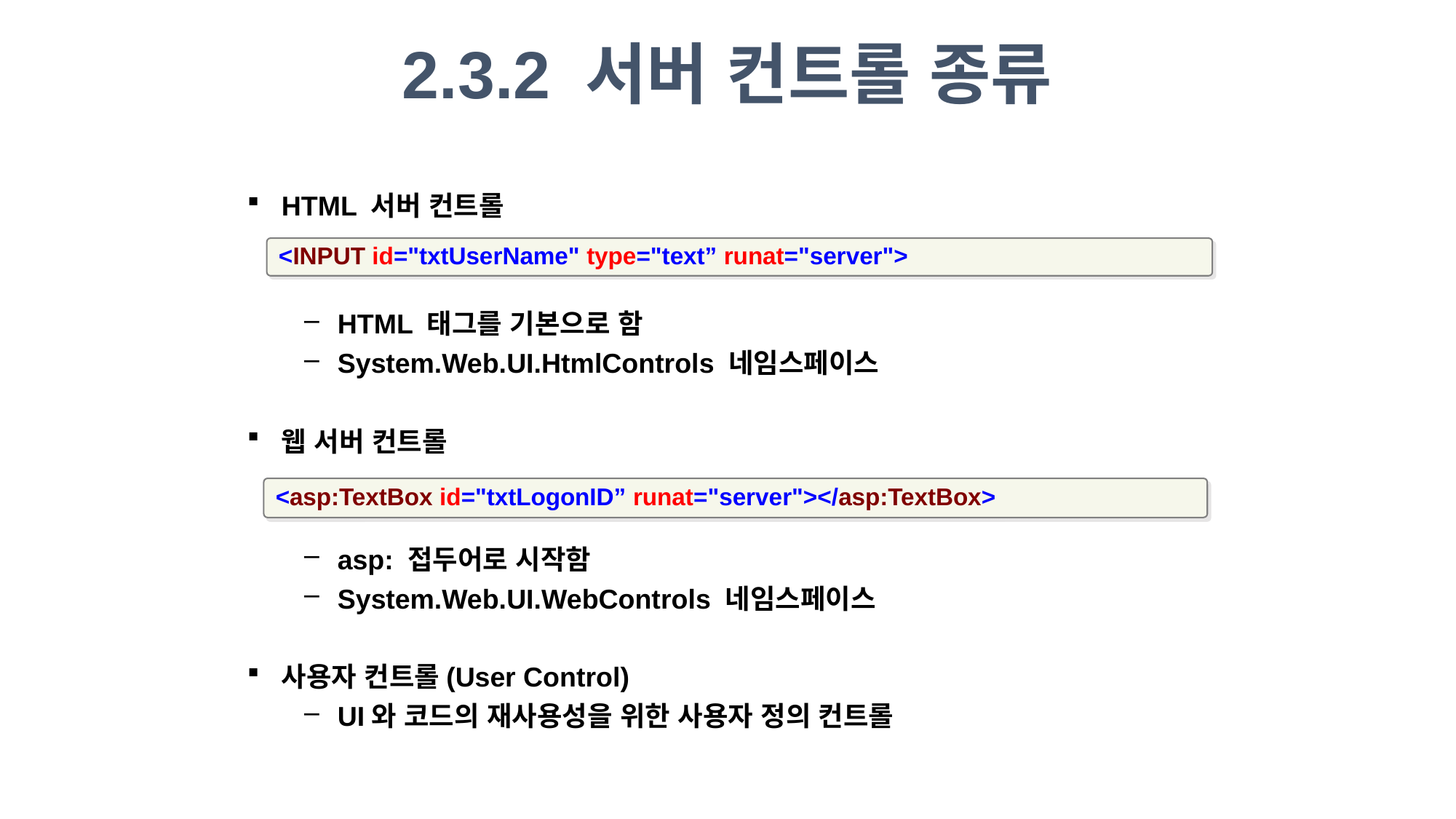

2.3.2 서버 컨트롤 종류

HTML 서버 컨트롤

HTML 태그를 기본으로 함
System.Web.UI.HtmlControls 네임스페이스

웹 서버 컨트롤

asp: 접두어로 시작함
System.Web.UI.WebControls 네임스페이스

사용자 컨트롤(User Control)
UI와 코드의 재사용성을 위한 사용자 정의 컨트롤
<INPUT id="txtUserName" type="text” runat="server">
<asp:TextBox id="txtLogonID” runat="server"></asp:TextBox>